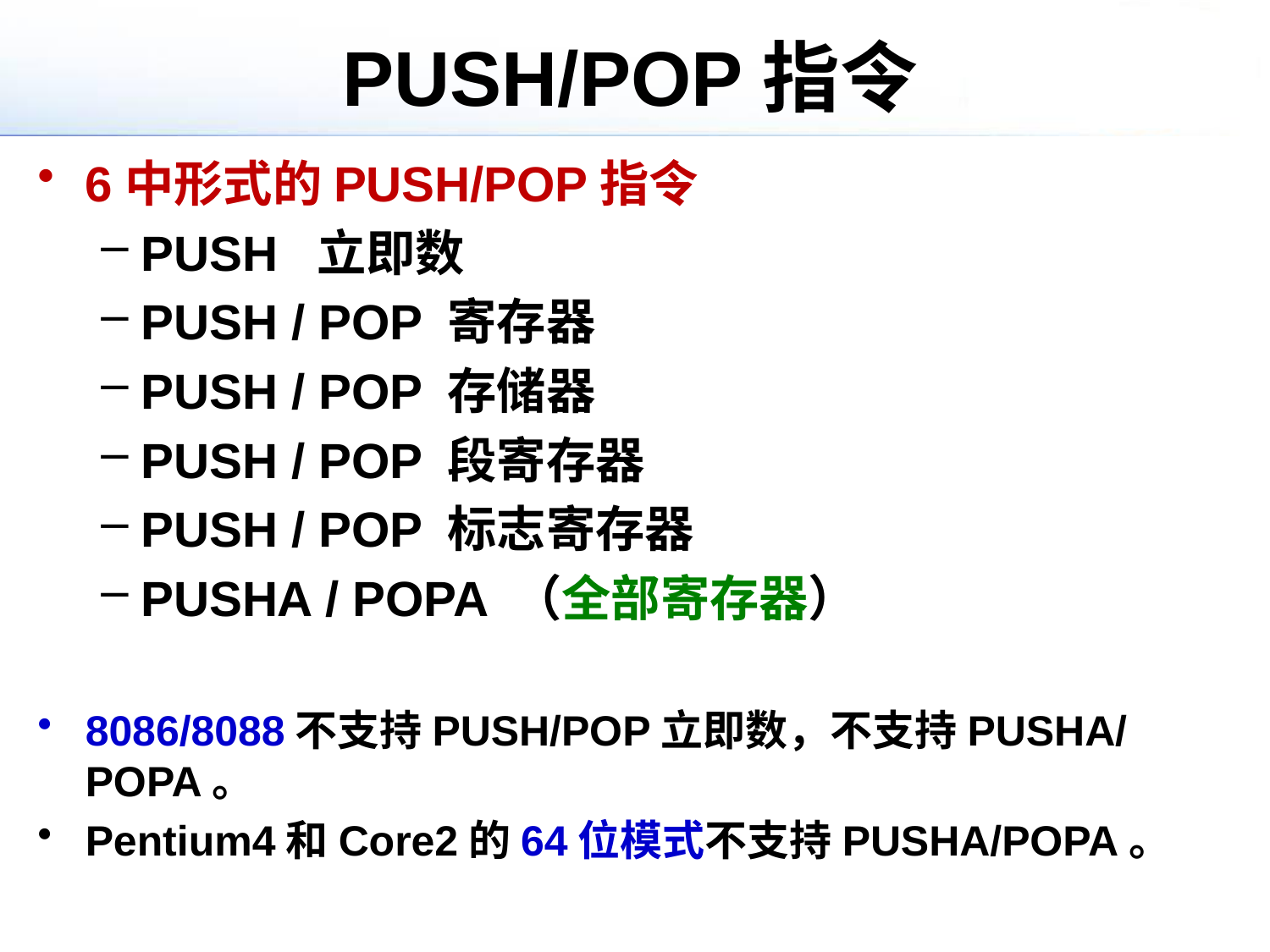

# PUSH/POP指令
6中形式的PUSH/POP指令
PUSH  立即数
PUSH / POP 寄存器
PUSH / POP 存储器
PUSH / POP 段寄存器
PUSH / POP 标志寄存器
PUSHA / POPA （全部寄存器）

8086/8088不支持PUSH/POP立即数，不支持PUSHA/POPA。
Pentium4和Core2的64位模式不支持PUSHA/POPA。